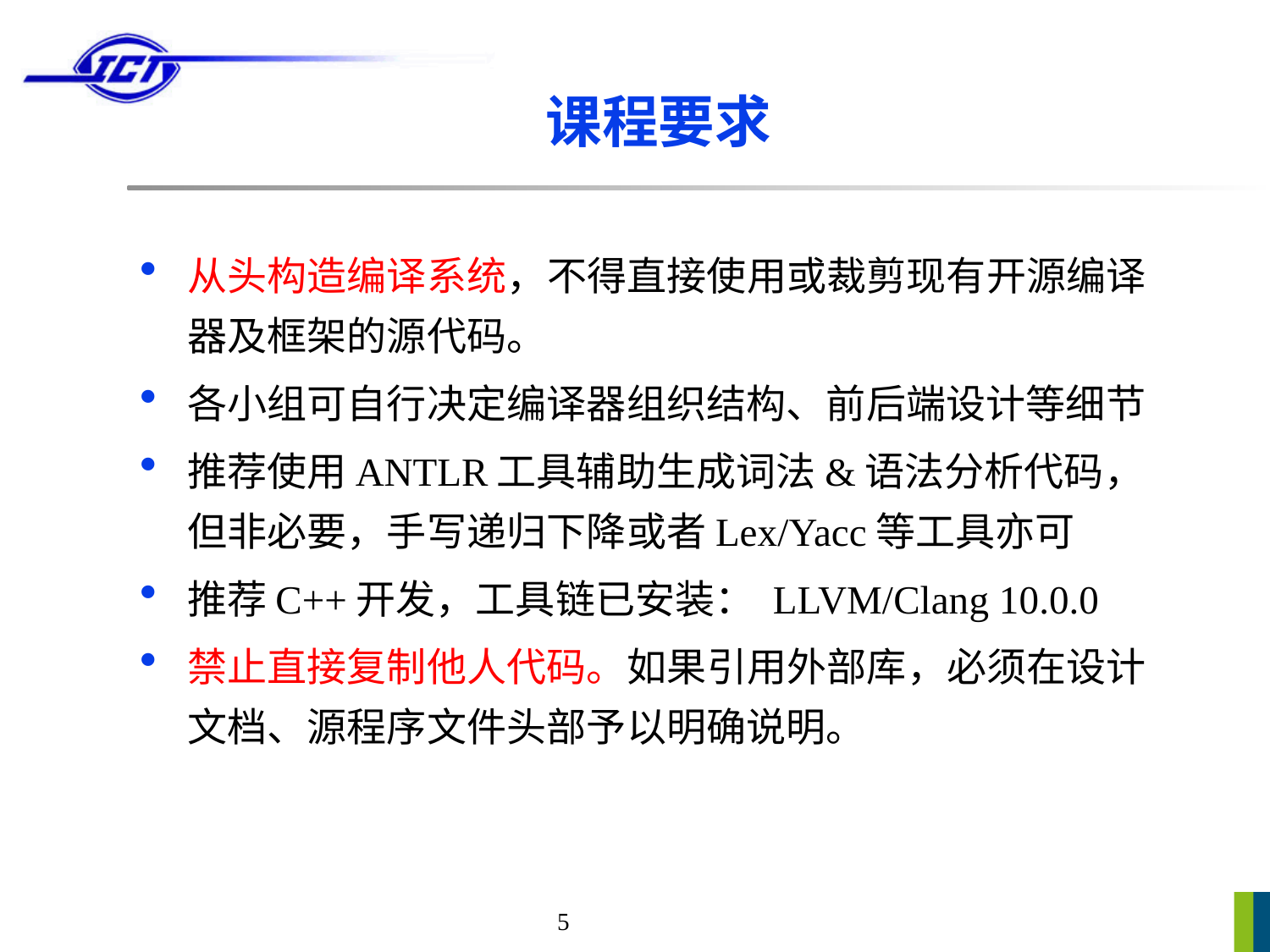

# 课程要求
从头构造编译系统，不得直接使用或裁剪现有开源编译器及框架的源代码。
各小组可自行决定编译器组织结构、前后端设计等细节
推荐使用ANTLR工具辅助生成词法&语法分析代码，但非必要，手写递归下降或者Lex/Yacc等工具亦可
推荐C++开发，工具链已安装： LLVM/Clang 10.0.0
禁止直接复制他人代码。如果引用外部库，必须在设计文档、源程序文件头部予以明确说明。